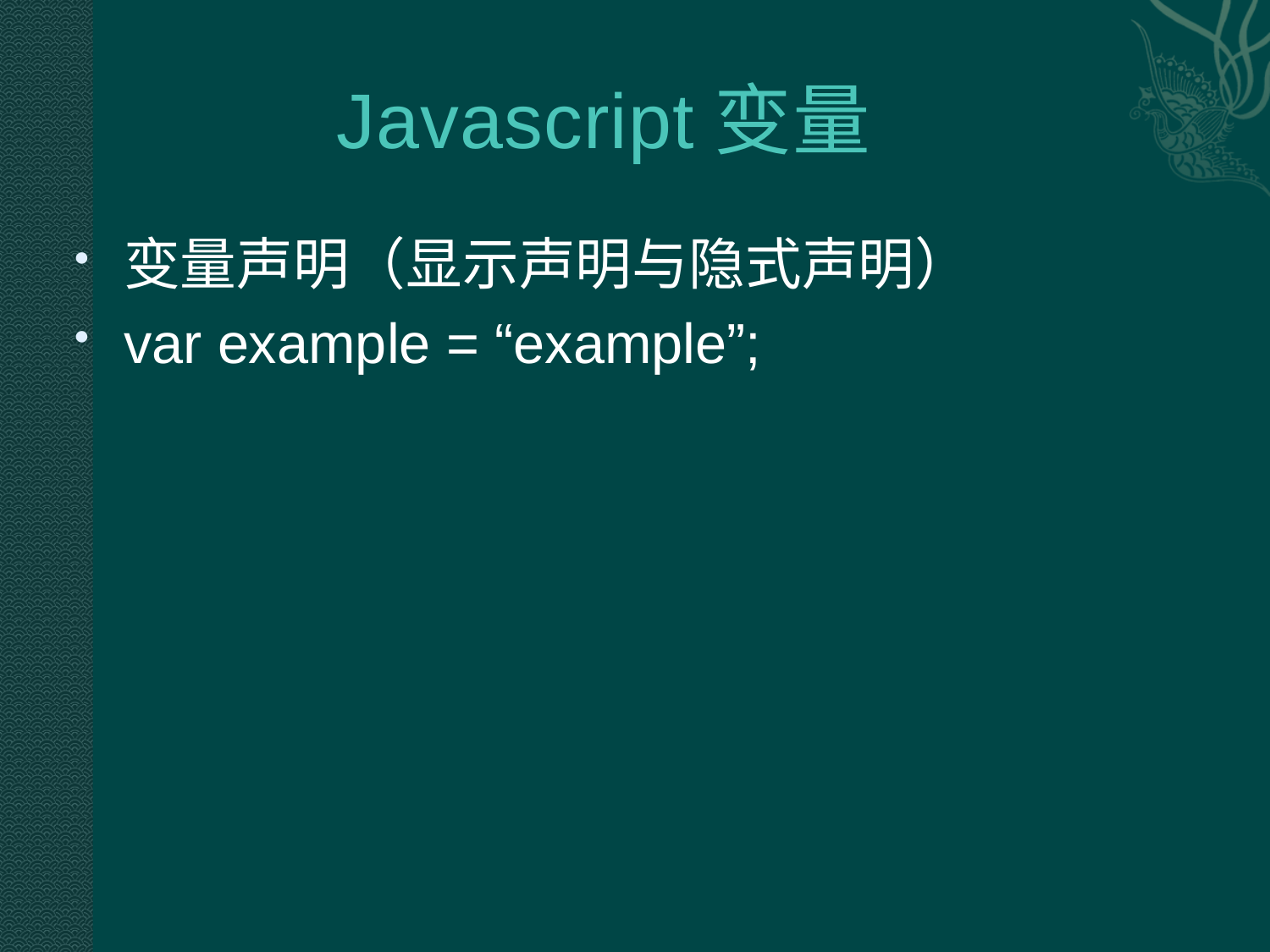

# Javascript变量
变量声明（显示声明与隐式声明）
var example = “example”;